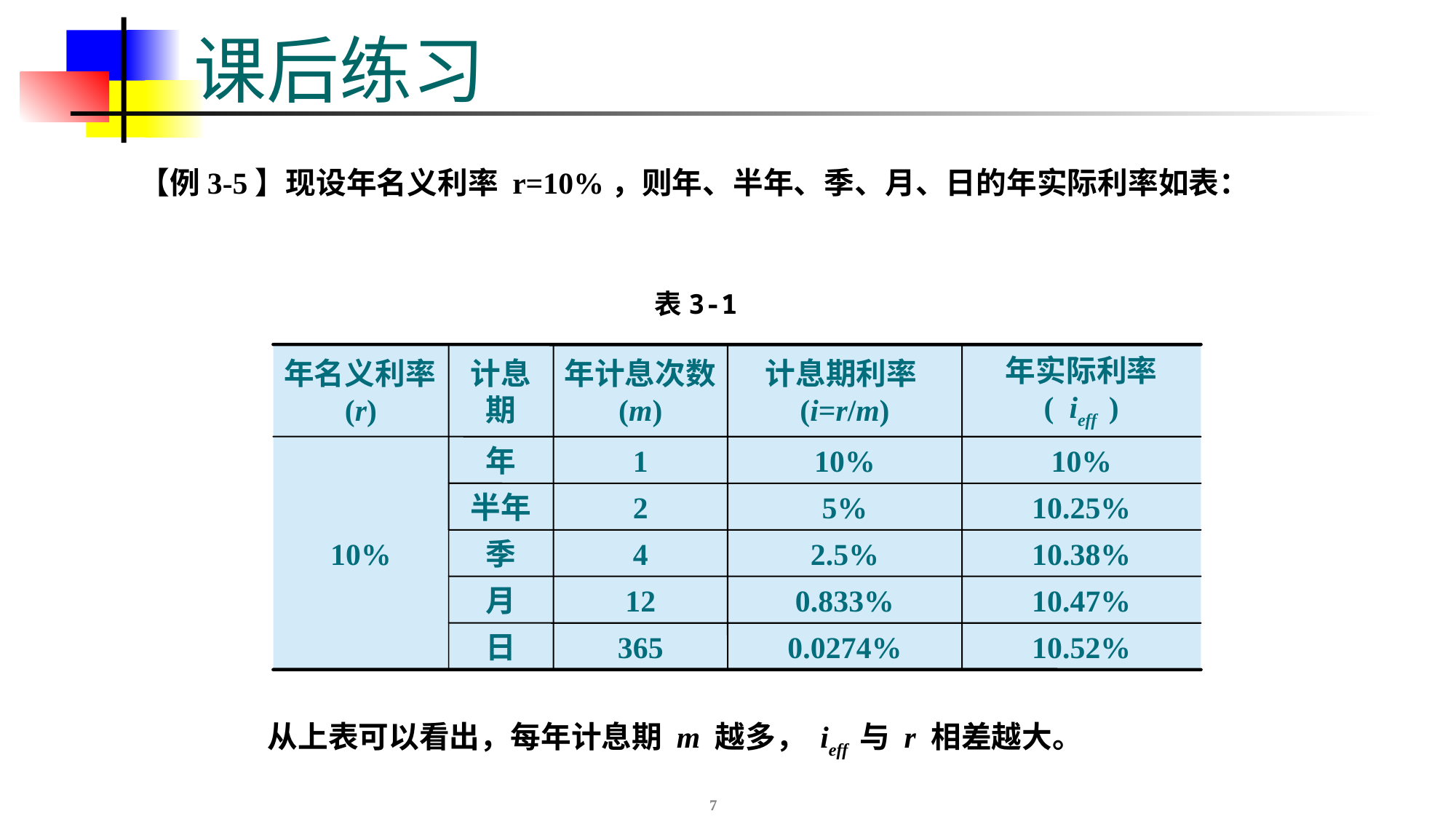

# 课后练习
【例3-5】现设年名义利率 r=10%，则年、半年、季、月、日的年实际利率如表：
表3-1

年名义利率(r)
计息期

年计息次数(m)
计息期利率(i=r/m)
年实际利率
(  ieff  )

10%
年
1
10%
10%

半年
2
5%
10.25%

季

4
2.5%
10.38%

月
12
0.833%
10.47%

日
365
0.0274%
10.52%

从上表可以看出，每年计息期 m 越多， ieff 与 r 相差越大。
7